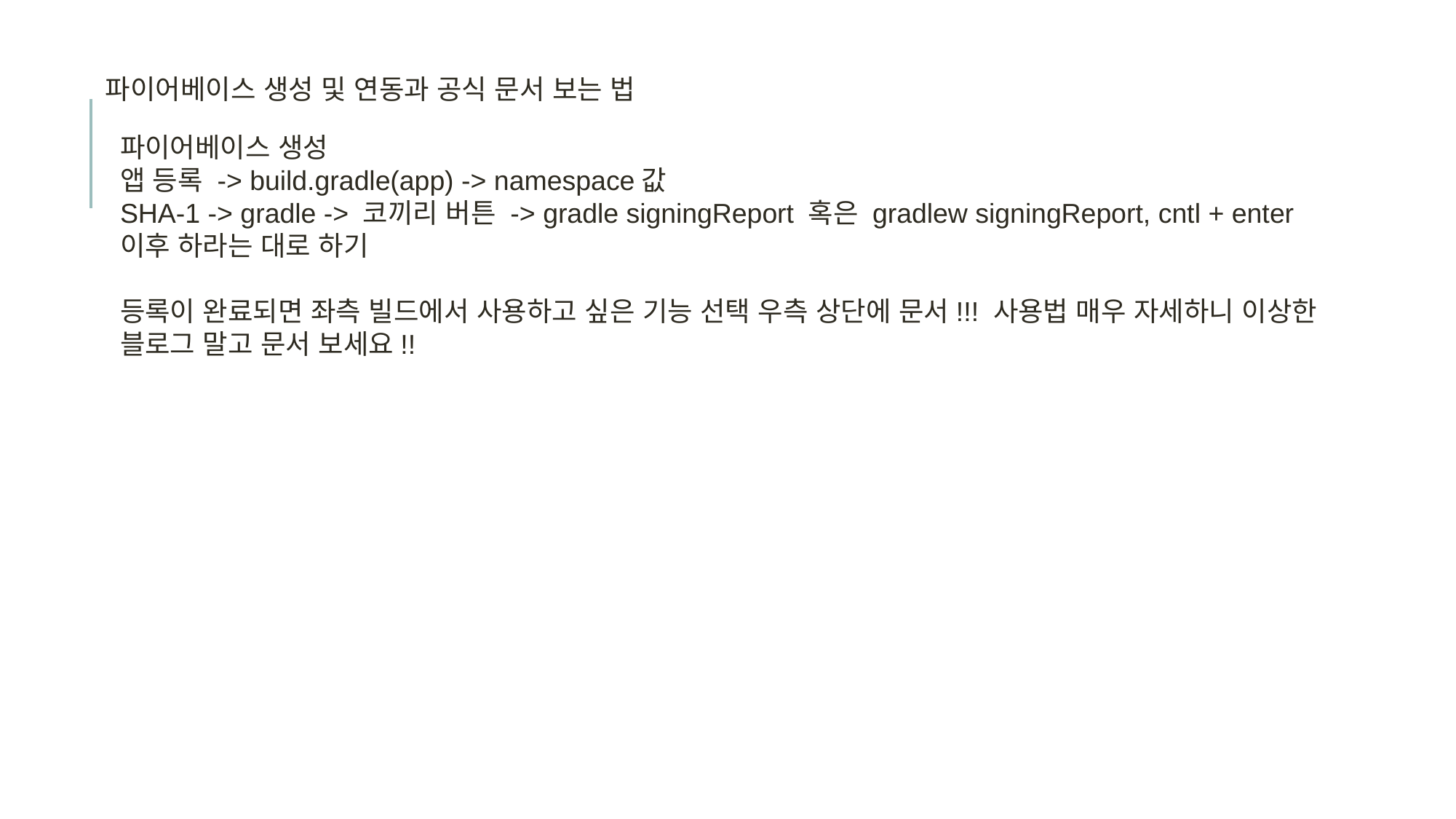

파이어베이스 생성 및 연동과 공식 문서 보는 법
파이어베이스 생성
앱 등록 -> build.gradle(app) -> namespace값
SHA-1 -> gradle -> 코끼리 버튼 -> gradle signingReport 혹은 gradlew signingReport, cntl + enter
이후 하라는 대로 하기

등록이 완료되면 좌측 빌드에서 사용하고 싶은 기능 선택 우측 상단에 문서!!! 사용법 매우 자세하니 이상한 블로그 말고 문서 보세요!!